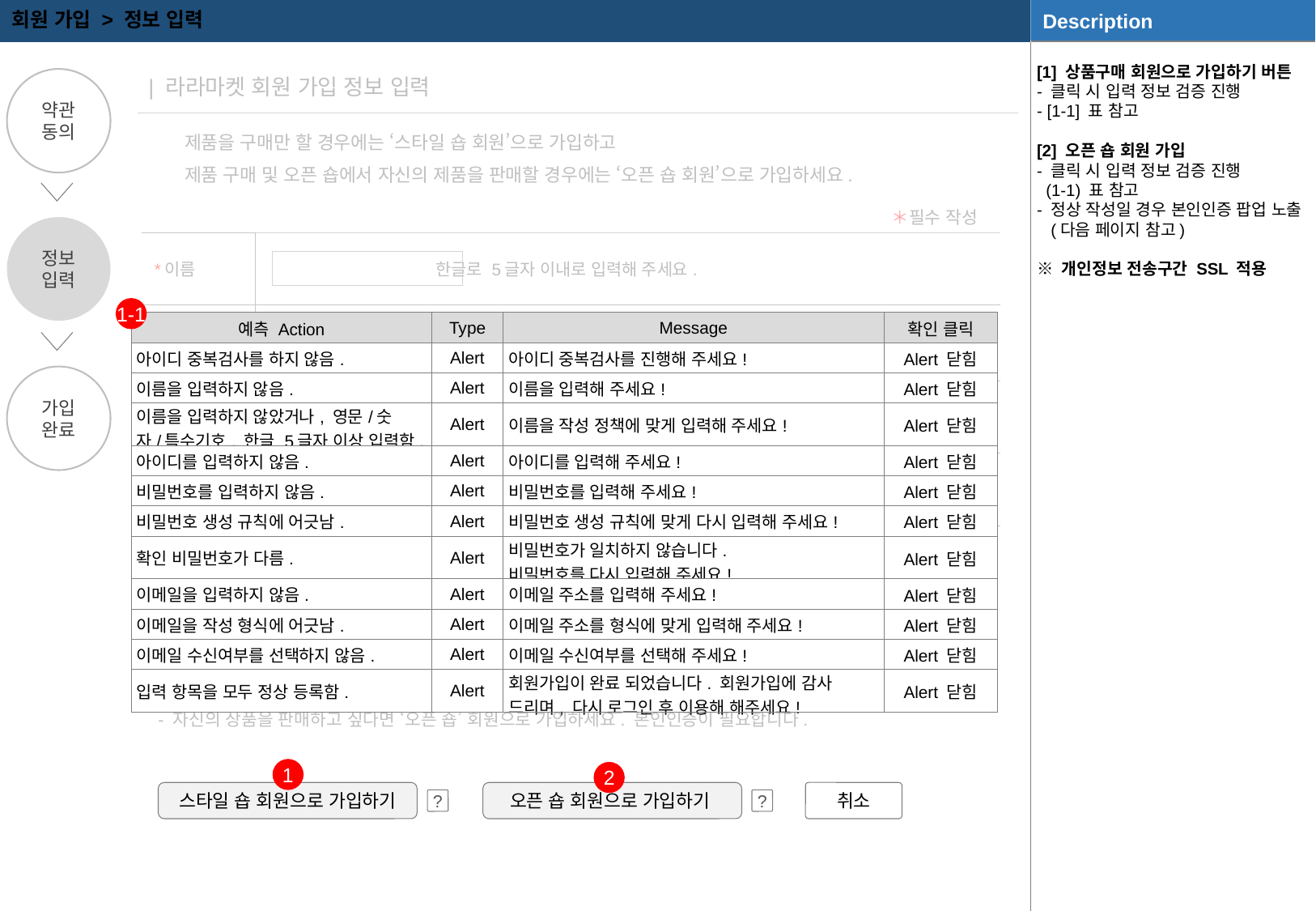

회원 가입 > 정보 입력

[1] 상품구매 회원으로 가입하기 버튼
- 클릭 시 입력 정보 검증 진행
- [1-1] 표 참고

[2] 오픈 숍 회원 가입
- 클릭 시 입력 정보 검증 진행
  (1-1) 표 참고
- 정상 작성일 경우 본인인증 팝업 노출
   (다음 페이지 참고)

※ 개인정보 전송구간 SSL 적용

약관
동의
| 라라마켓 회원 가입 정보 입력
제품을 구매만 할 경우에는 ‘스타일 숍 회원’으로 가입하고
제품 구매 및 오픈 숍에서 자신의 제품을 판매할 경우에는 ‘오픈 숍 회원’으로 가입하세요.

＊필수 작성
정보
입력
| \*이름 | 한글로 5글자 이내로 입력해 주세요. |
| --- | --- |
| \*아이디 | 영문 숫자를 조합하여 6~20자 이내로 입력 (대소문자 구별. 한글/특수문자 사용 불가) {아이디 중복 확인 결과 표기} |
| \*비밀번호 | 영문, 숫자, 특수문자를 조합하여 8~20자 이내로 입력 |
| \*이메일 | @ |

1-1
| 예측 Action | Type | Message | 확인 클릭 |
| --- | --- | --- | --- |
| 아이디 중복검사를 하지 않음. | Alert | 아이디 중복검사를 진행해 주세요! | Alert 닫힘 |
| 이름을 입력하지 않음. | Alert | 이름을 입력해 주세요! | Alert 닫힘 |
| 이름을 입력하지 않았거나, 영문/숫자/특수기호, 한글 5글자 이상 입력함. | Alert | 이름을 작성 정책에 맞게 입력해 주세요! | Alert 닫힘 |
| 아이디를 입력하지 않음. | Alert | 아이디를 입력해 주세요! | Alert 닫힘 |
| 비밀번호를 입력하지 않음. | Alert | 비밀번호를 입력해 주세요! | Alert 닫힘 |
| 비밀번호 생성 규칙에 어긋남. | Alert | 비밀번호 생성 규칙에 맞게 다시 입력해 주세요! | Alert 닫힘 |
| 확인 비밀번호가 다름. | Alert | 비밀번호가 일치하지 않습니다. 비밀번호를 다시 입력해 주세요! | Alert 닫힘 |
| 이메일을 입력하지 않음. | Alert | 이메일 주소를 입력해 주세요! | Alert 닫힘 |
| 이메일을 작성 형식에 어긋남. | Alert | 이메일 주소를 형식에 맞게 입력해 주세요! | Alert 닫힘 |
| 이메일 수신여부를 선택하지 않음. | Alert | 이메일 수신여부를 선택해 주세요! | Alert 닫힘 |
| 입력 항목을 모두 정상 등록함. | Alert | 회원가입이 완료 되었습니다. 회원가입에 감사 드리며, 다시 로그인 후 이용해 해주세요! | Alert 닫힘 |
중복 확인

가입
완료
비밀번호 입력
비밀번호 확인

직접 입력

메일 수신(이벤트, 신상품 등 고객님께 혜택이 되는 소식을 알려드립니다.)

- 비회원도 상품을 구매할 수 있습니다.
- 오픈마켓에서 라라마켓을 검색하시면 제품을 구매할 수 있습니다.
- 제품을 구매만 할 경우 ‘스타일 숍’ 회원으로 가입하세요.
- 자신의 상품을 판매하고 싶다면 ‘오픈 숍’ 회원으로 가입하세요. 본인인증이 필요합니다.
1
2
스타일 숍 회원으로 가입하기
오픈 숍 회원으로 가입하기
취소
?
?